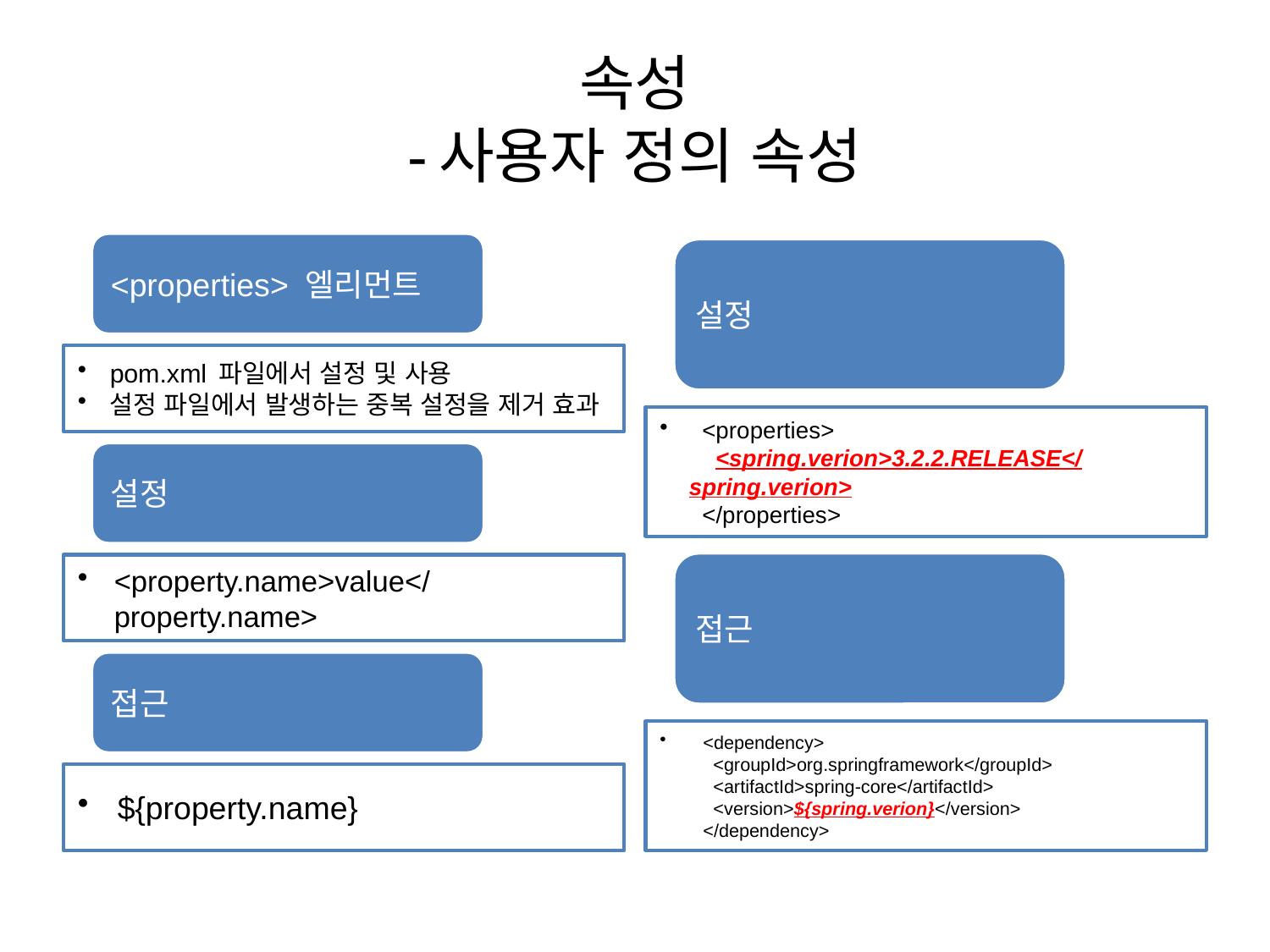

# 속성 -사용자 정의 속성
<properties> 엘리먼트
pom.xml 파일에서 설정 및 사용
<property.name>value</property.name>
설정
접근
${property.name}
설정 파일에서 발생하는 중복 설정을 제거 효과
설정
  <properties>
    <spring.verion>3.2.2.RELEASE</spring.verion>
  </properties>
접근
    <dependency>
      <groupId>org.springframework</groupId>
      <artifactId>spring-core</artifactId>
      <version>${spring.verion}</version>
    </dependency>